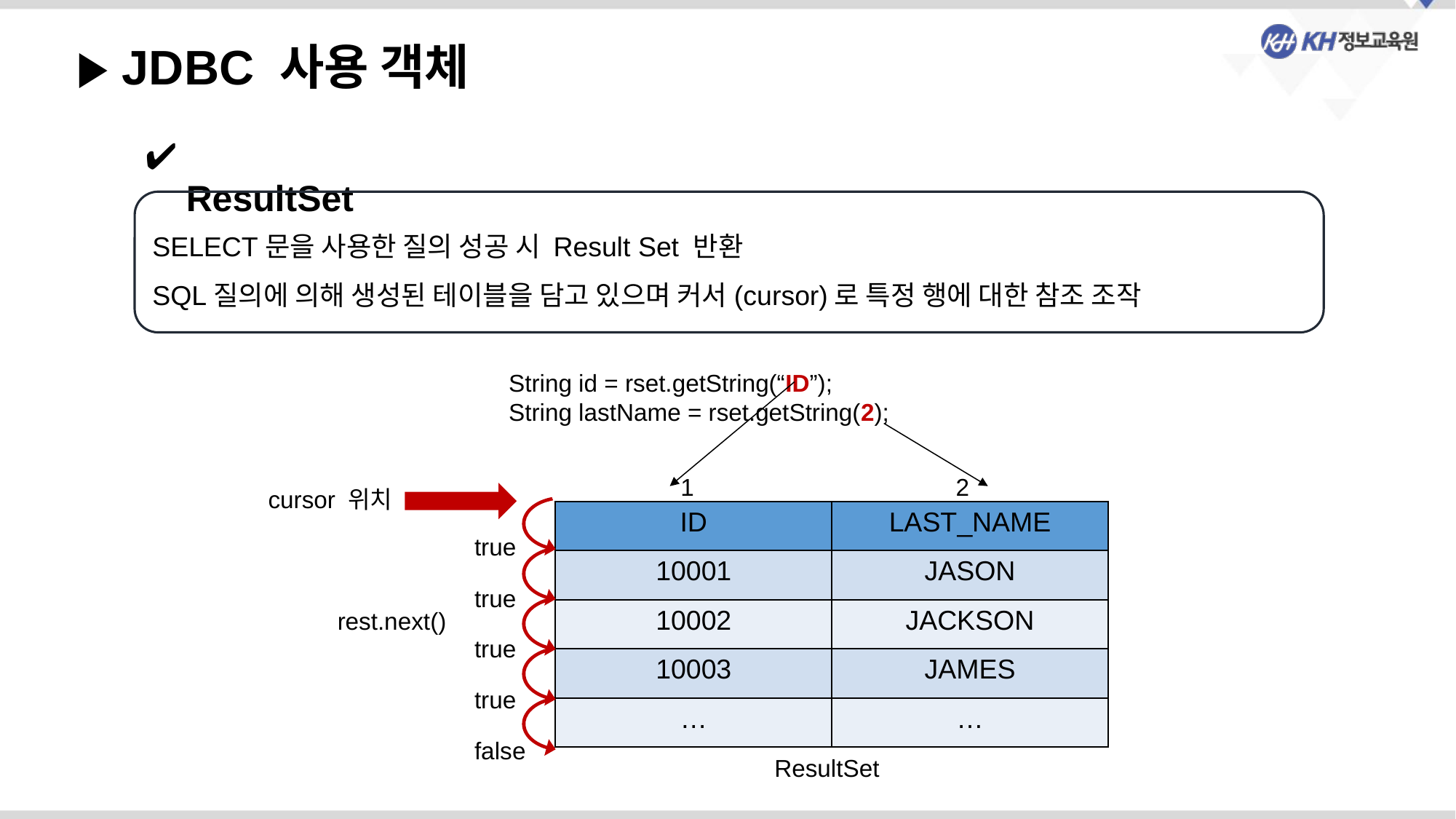

▶ JDBC 사용 객체
 ResultSet
SELECT문을 사용한 질의 성공 시 Result Set 반환
SQL질의에 의해 생성된 테이블을 담고 있으며 커서(cursor)로 특정 행에 대한 참조 조작
String id = rset.getString(“ID”);
String lastName = rset.getString(2);
1
2

cursor 위치

true

true
rest.next()

true

true
false
ResultSet
| ID | LAST\_NAME |
| --- | --- |
| 10001 | JASON |
| 10002 | JACKSON |
| 10003 | JAMES |
| … | … |